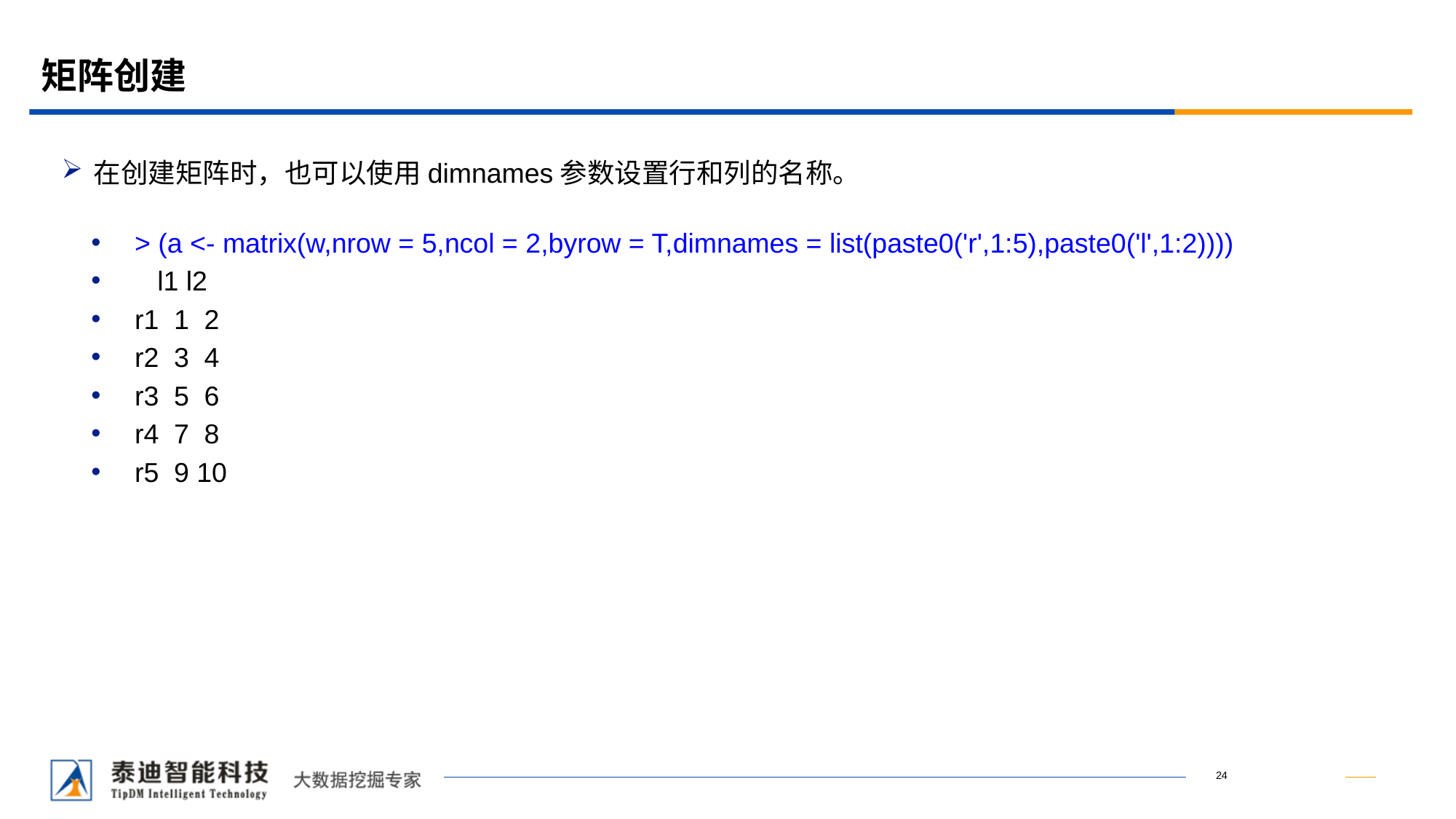

# 矩阵创建
在创建矩阵时，也可以使用dimnames参数设置行和列的名称。

> (a <- matrix(w,nrow = 5,ncol = 2,byrow = T,dimnames = list(paste0('r',1:5),paste0('l',1:2))))
   l1 l2
r1  1  2
r2  3  4
r3  5  6
r4  7  8
r5  9 10